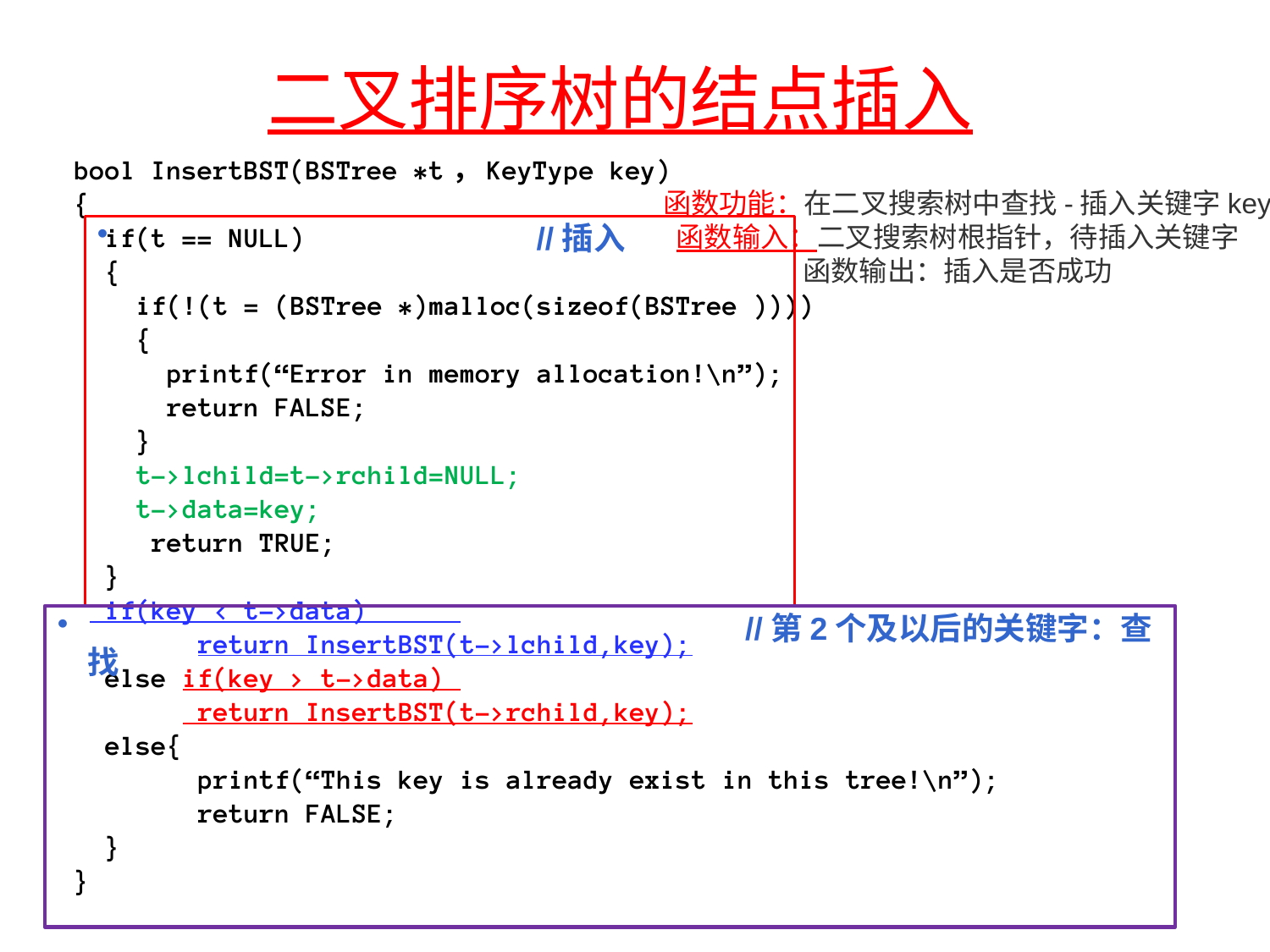

# 二叉排序树的结点插入
bool InsertBST(BSTree *t，KeyType key)
{
  if(t == NULL)
  {
    if(!(t = (BSTree *)malloc(sizeof(BSTree ))))
    {
      printf(“Error in memory allocation!\n”);
      return FALSE;
    }
    t->lchild=t->rchild=NULL;
    t->data=key;
     return TRUE;
  }
  if(key < t->data)
        return InsertBST(t->lchild,key);
  else if(key > t->data)
        return InsertBST(t->rchild,key);
  else{
        printf(“This key is already exist in this tree!\n”);
        return FALSE;
  }
}

  函数功能：在二叉搜索树中查找-插入关键字key
函数输入：二叉搜索树根指针，待插入关键字
函数输出：插入是否成功
                                              //插入

                                                                          //第2个及以后的关键字：查找

35